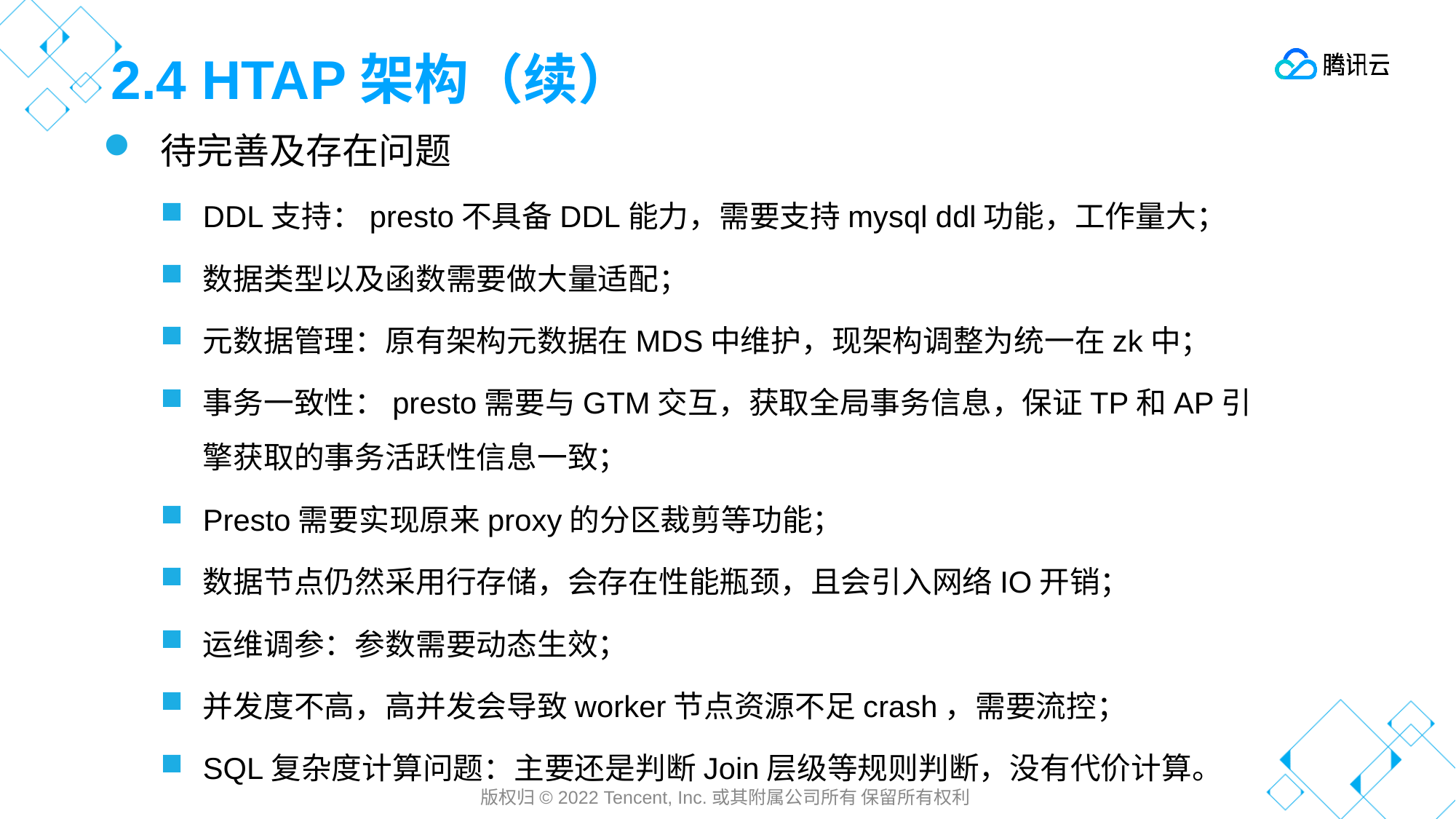

# 2.4 HTAP架构（续）
待完善及存在问题
DDL支持：presto不具备DDL能力，需要支持mysql ddl功能，工作量大；
数据类型以及函数需要做大量适配；
元数据管理：原有架构元数据在MDS中维护，现架构调整为统一在zk中；
事务一致性：presto需要与GTM交互，获取全局事务信息，保证TP和AP引擎获取的事务活跃性信息一致；
Presto需要实现原来proxy的分区裁剪等功能；
数据节点仍然采用行存储，会存在性能瓶颈，且会引入网络IO开销；
运维调参：参数需要动态生效；
并发度不高，高并发会导致worker节点资源不足crash，需要流控；
SQL复杂度计算问题：主要还是判断Join层级等规则判断，没有代价计算。
版权归© 2022 Tencent, Inc.或其附属公司所有 保留所有权利